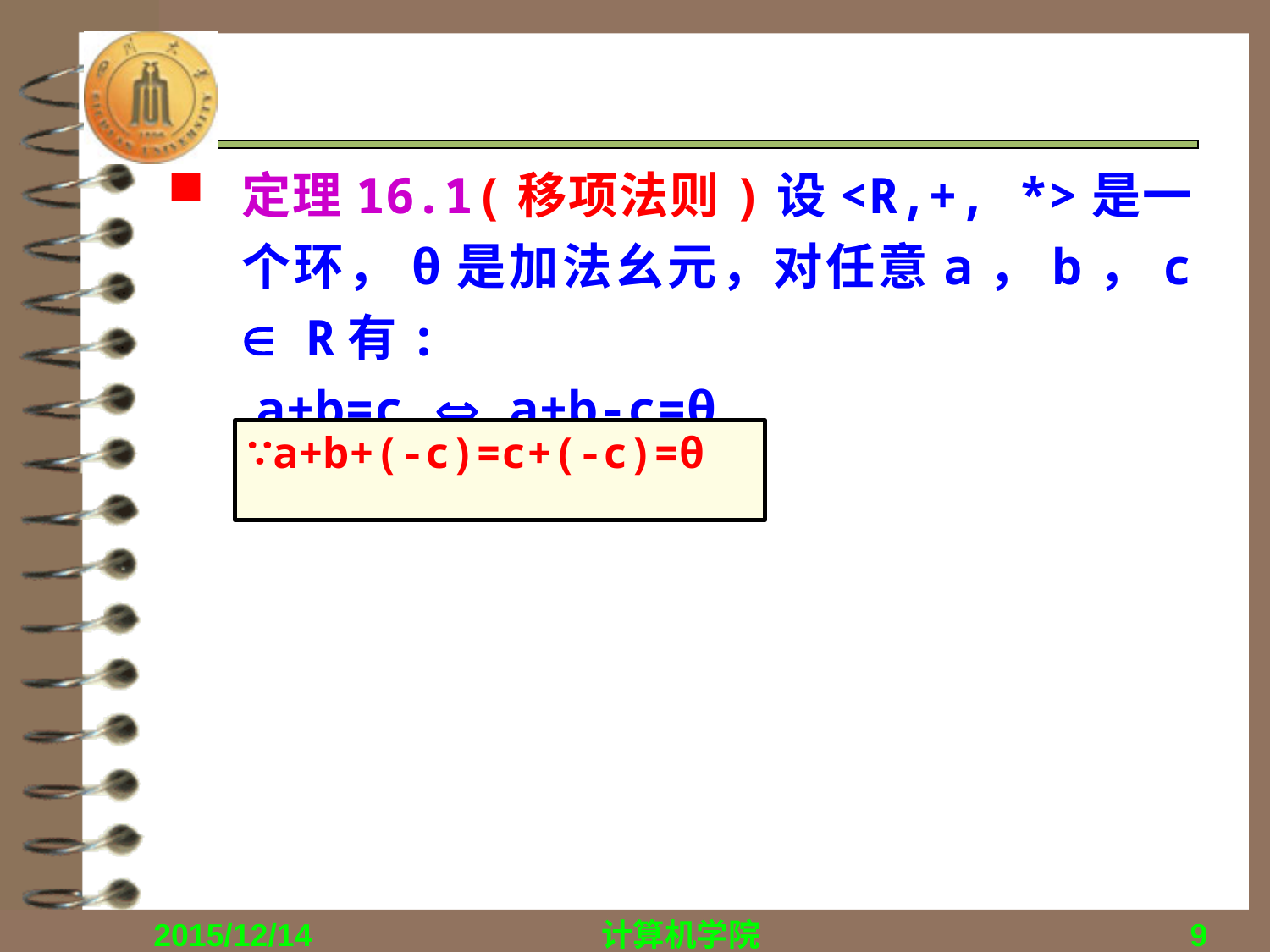

#
定理16.1(移项法则)设<R,+, *>是一个环，θ是加法幺元，对任意a，b，c ∈ R有:
   a+b=c ⇔ a+b-c=θ

∵a+b+(-c)=c+(-c)=θ

2015/12/14
计算机学院
9